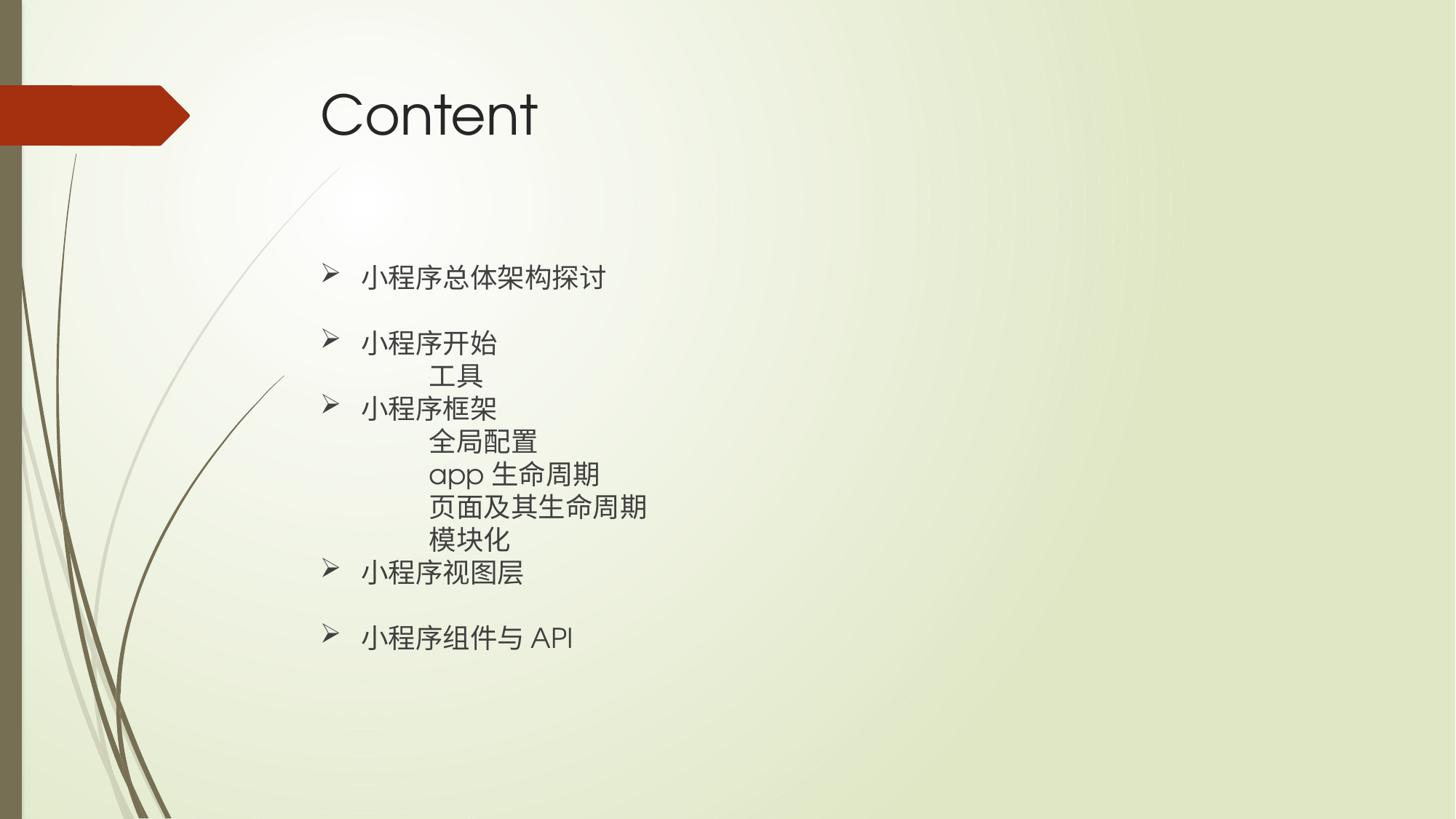

# Content
小程序总体架构探讨

小程序开始
	工具
小程序框架
	全局配置
	app生命周期
	页面及其生命周期
	模块化
小程序视图层

小程序组件与API